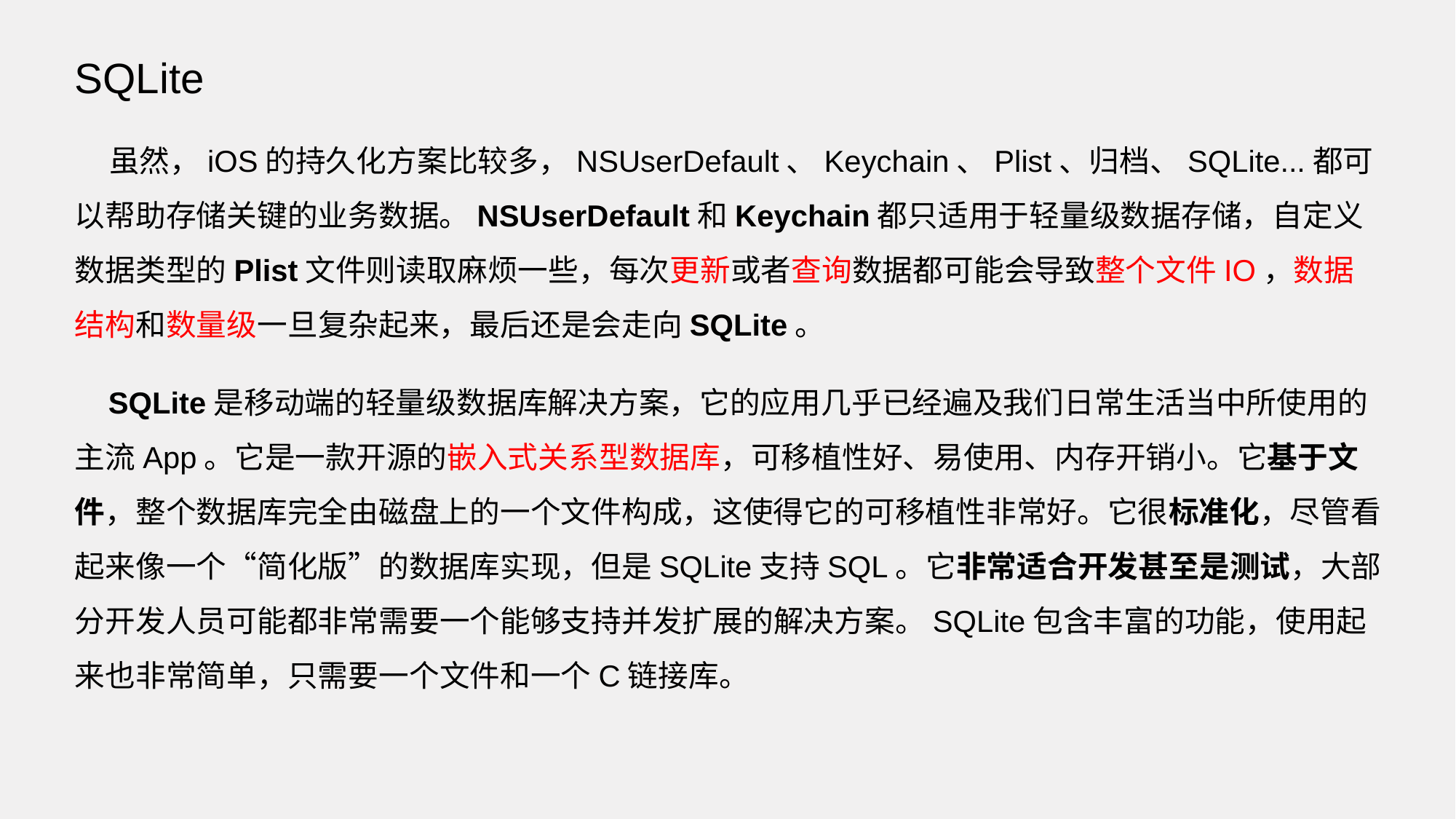

SQLite
    虽然，iOS的持久化方案比较多，NSUserDefault、Keychain、Plist、归档、SQLite...都可以帮助存储关键的业务数据。NSUserDefault和Keychain都只适用于轻量级数据存储，自定义数据类型的Plist文件则读取麻烦一些，每次更新或者查询数据都可能会导致整个文件IO，数据结构和数量级一旦复杂起来，最后还是会走向SQLite。
    SQLite是移动端的轻量级数据库解决方案，它的应用几乎已经遍及我们日常生活当中所使用的主流App。它是一款开源的嵌入式关系型数据库，可移植性好、易使用、内存开销小。它基于文件，整个数据库完全由磁盘上的一个文件构成，这使得它的可移植性非常好。它很标准化，尽管看起来像一个“简化版”的数据库实现，但是SQLite支持SQL。它非常适合开发甚至是测试，大部分开发人员可能都非常需要一个能够支持并发扩展的解决方案。SQLite包含丰富的功能，使用起来也非常简单，只需要一个文件和一个C链接库。